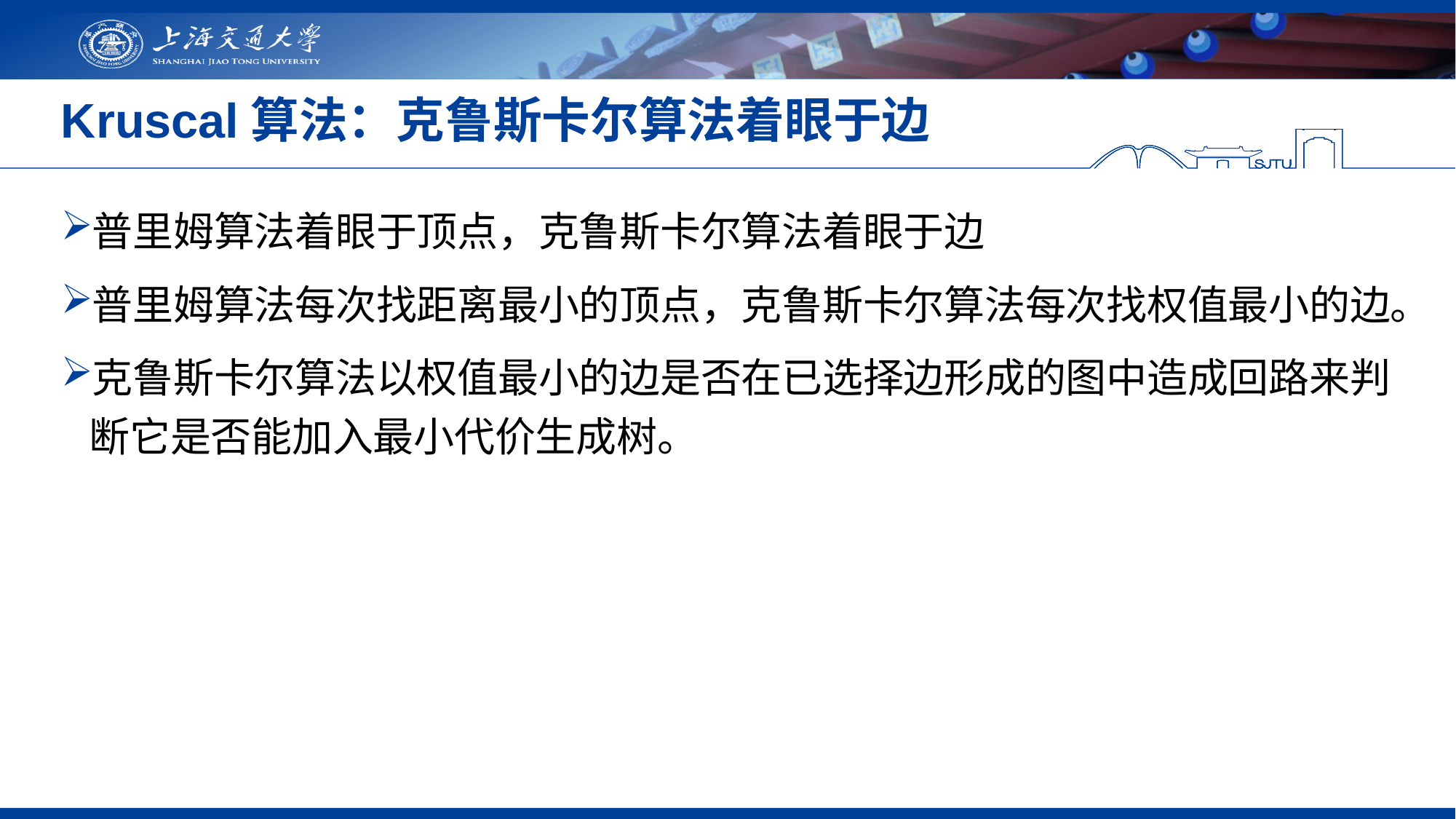

# Kruscal算法：克鲁斯卡尔算法着眼于边
普里姆算法着眼于顶点，克鲁斯卡尔算法着眼于边
普里姆算法每次找距离最小的顶点，克鲁斯卡尔算法每次找权值最小的边。
克鲁斯卡尔算法以权值最小的边是否在已选择边形成的图中造成回路来判断它是否能加入最小代价生成树。